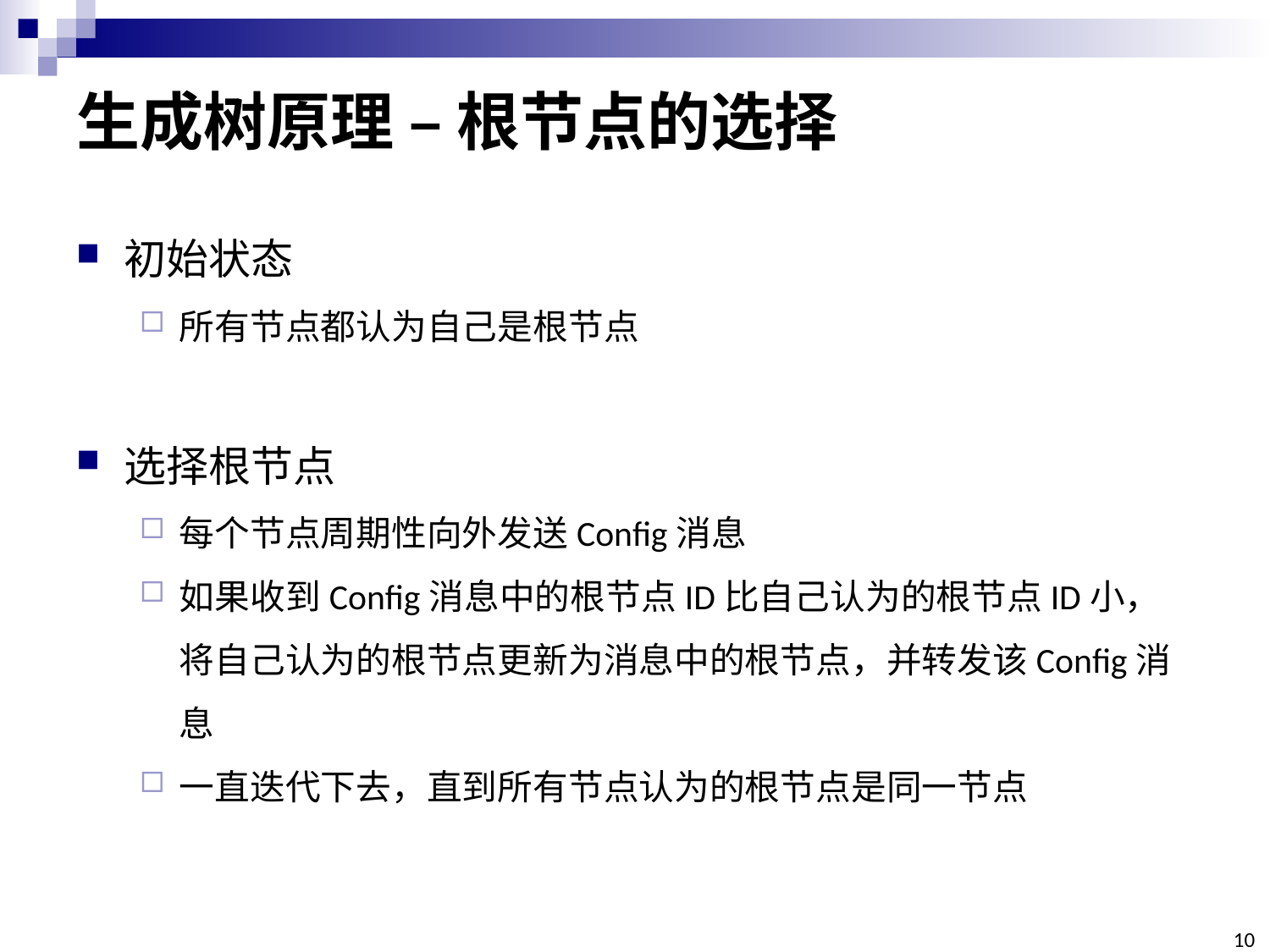

# 生成树原理 – 根节点的选择
初始状态
所有节点都认为自己是根节点

选择根节点
每个节点周期性向外发送Config消息
如果收到Config消息中的根节点ID比自己认为的根节点ID小，将自己认为的根节点更新为消息中的根节点，并转发该Config消息
一直迭代下去，直到所有节点认为的根节点是同一节点
10